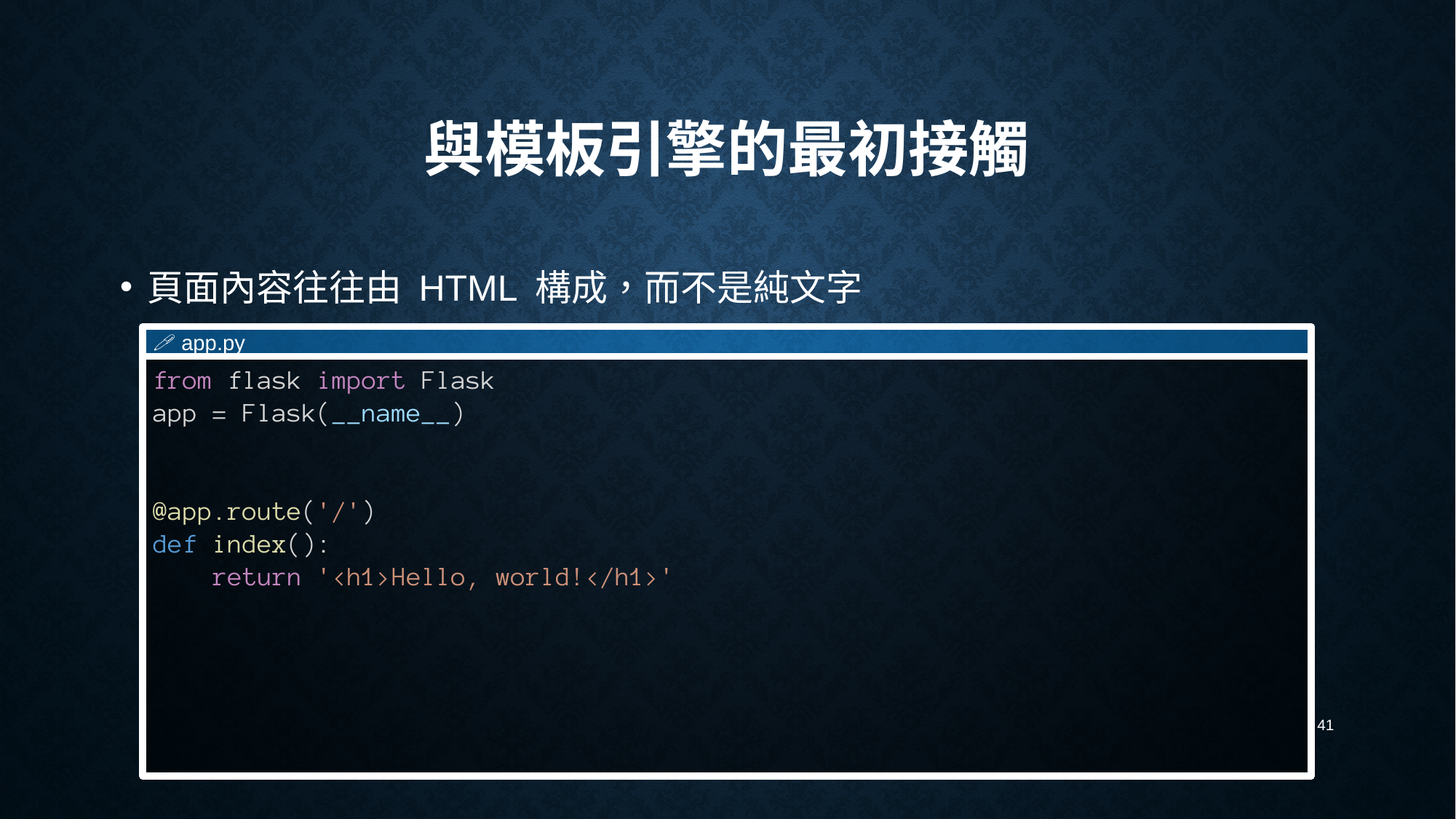

# 與模板引擎的最初接觸
頁面內容往往由 HTML 構成，而不是純文字
🖊 app.py
from flask import Flask
app = Flask(__name__)
@app.route('/')
def index():
    return '<h1>Hello, world!</h1>'

41